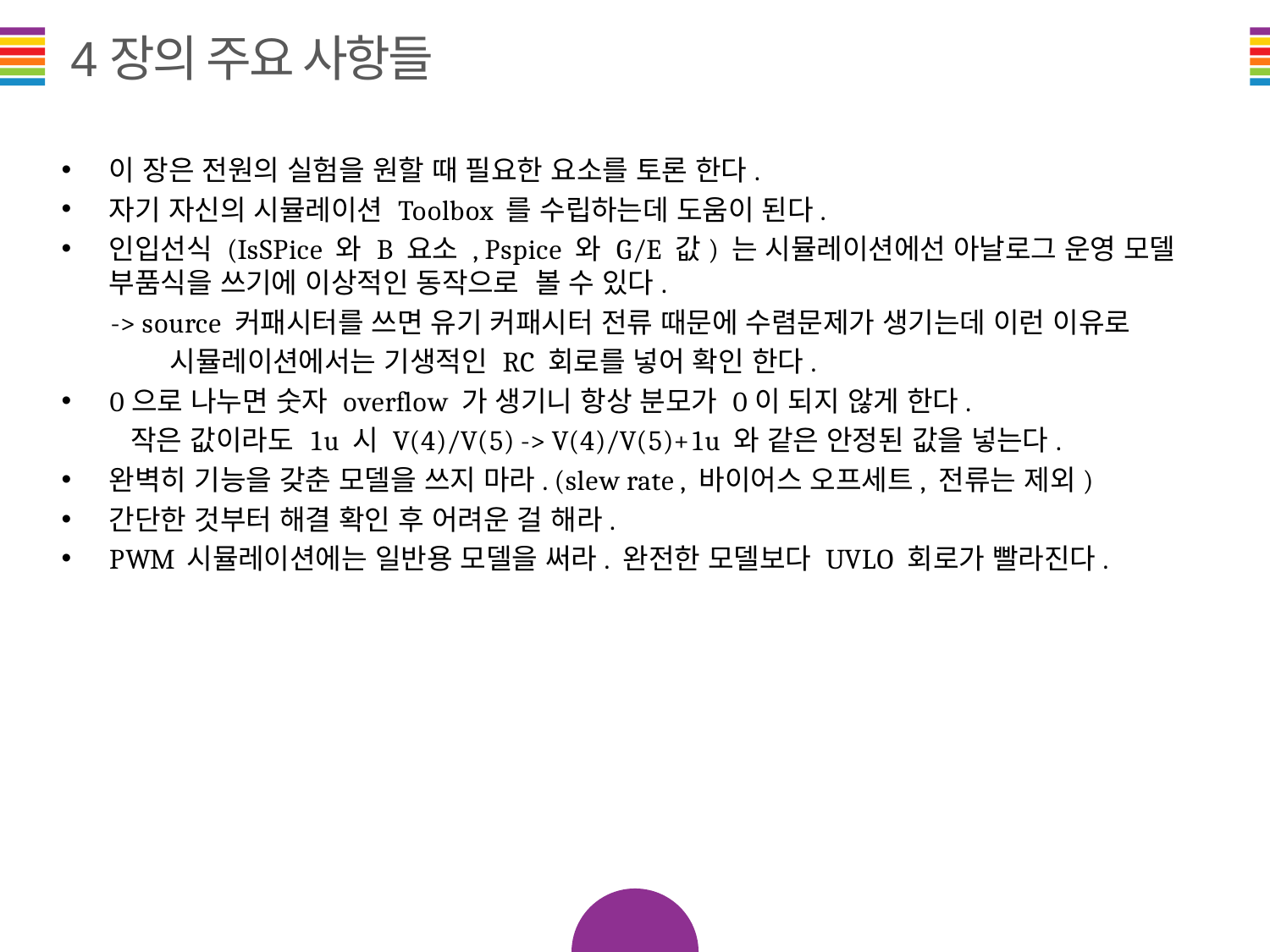

# 4장의 주요 사항들
이 장은 전원의 실험을 원할 때 필요한 요소를 토론 한다.
자기 자신의 시뮬레이션 Toolbox 를 수립하는데 도움이 된다.
인입선식 (IsSPice 와 B 요소 , Pspice 와 G/E 값) 는 시뮬레이션에선 아날로그 운영 모델 부품식을 쓰기에 이상적인 동작으로  볼 수 있다.
        -> source 커패시터를 쓰면 유기 커패시터 전류 때문에 수렴문제가 생기는데 이런 이유로
             시뮬레이션에서는 기생적인 RC 회로를 넣어 확인 한다.
0으로 나누면 숫자 overflow 가 생기니 항상 분모가 0이 되지 않게 한다.
        작은 값이라도 1u 시 V(4)/V(5) -> V(4)/V(5)+1u 와 같은 안정된 값을 넣는다.
완벽히 기능을 갖춘 모델을 쓰지 마라. (slew rate , 바이어스 오프세트, 전류는 제외)
간단한 것부터 해결 확인 후 어려운 걸 해라.
PWM 시뮬레이션에는 일반용 모델을 써라. 완전한 모델보다 UVLO 회로가 빨라진다.